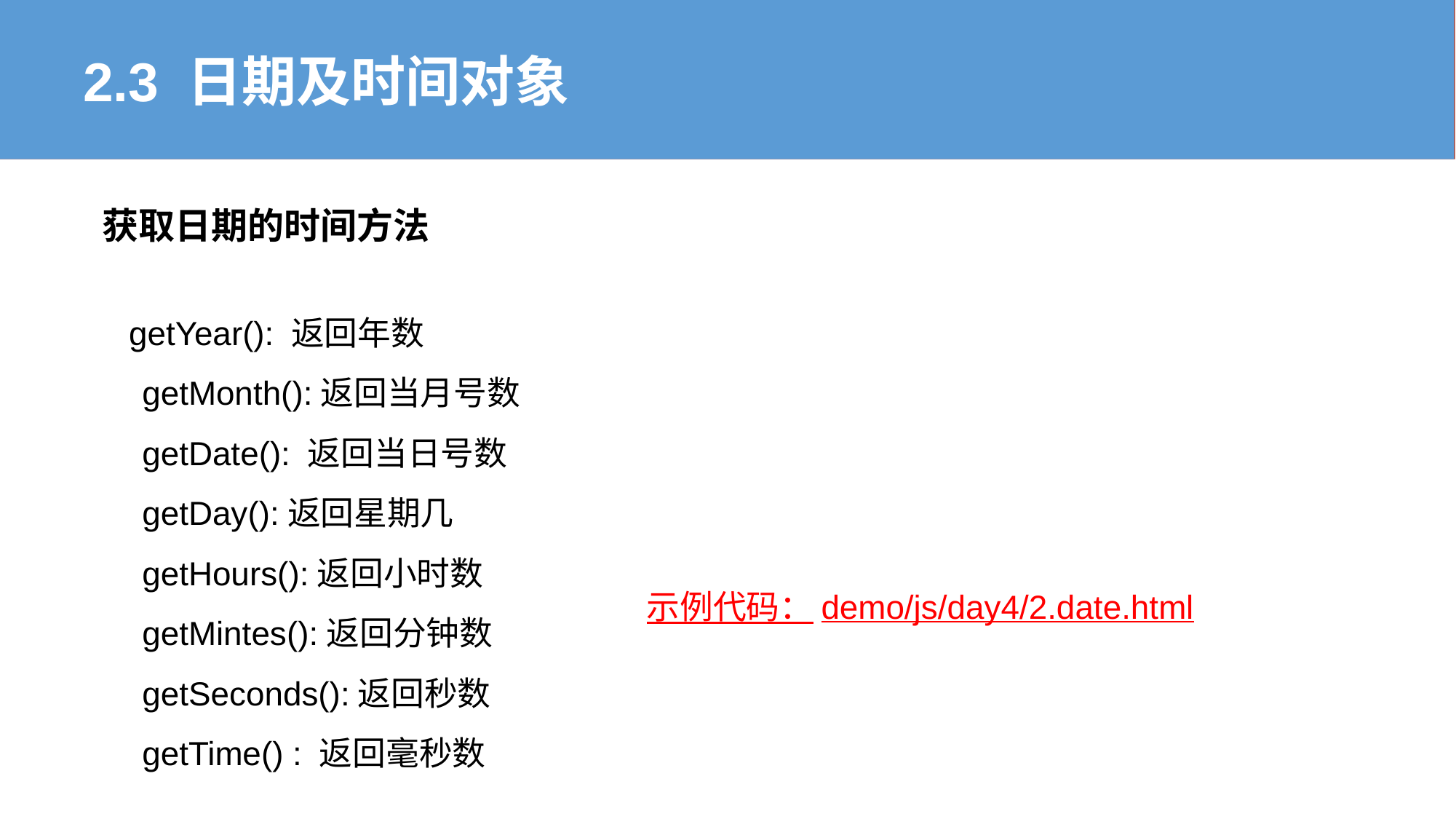

2.3 日期及时间对象

获取日期的时间方法
   getYear(): 返回年数
　getMonth():返回当月号数
　getDate(): 返回当日号数
　getDay():返回星期几
　getHours():返回小时数
　getMintes():返回分钟数
　getSeconds():返回秒数
　getTime() : 返回毫秒数
示例代码：demo/js/day4/2.date.html